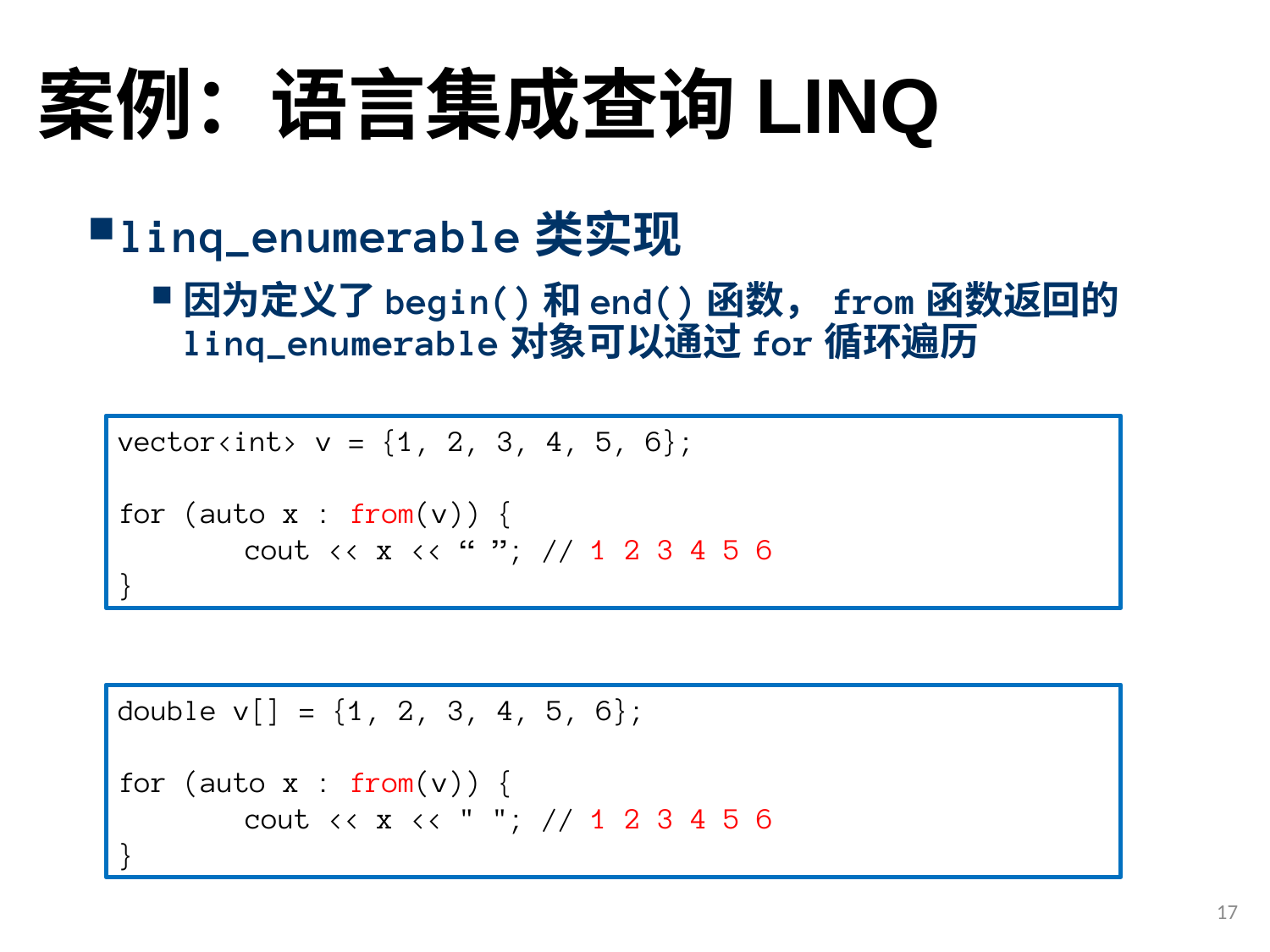

# 案例：语言集成查询LINQ
linq_enumerable类实现
因为定义了begin()和end()函数，from函数返回的linq_enumerable对象可以通过for循环遍历
vector<int> v = {1, 2, 3, 4, 5, 6};

for (auto x : from(v)) {
	cout << x << “ ”; // 1 2 3 4 5 6
}
double v[] = {1, 2, 3, 4, 5, 6};

for (auto x : from(v)) {
	cout << x << " "; // 1 2 3 4 5 6
}
17